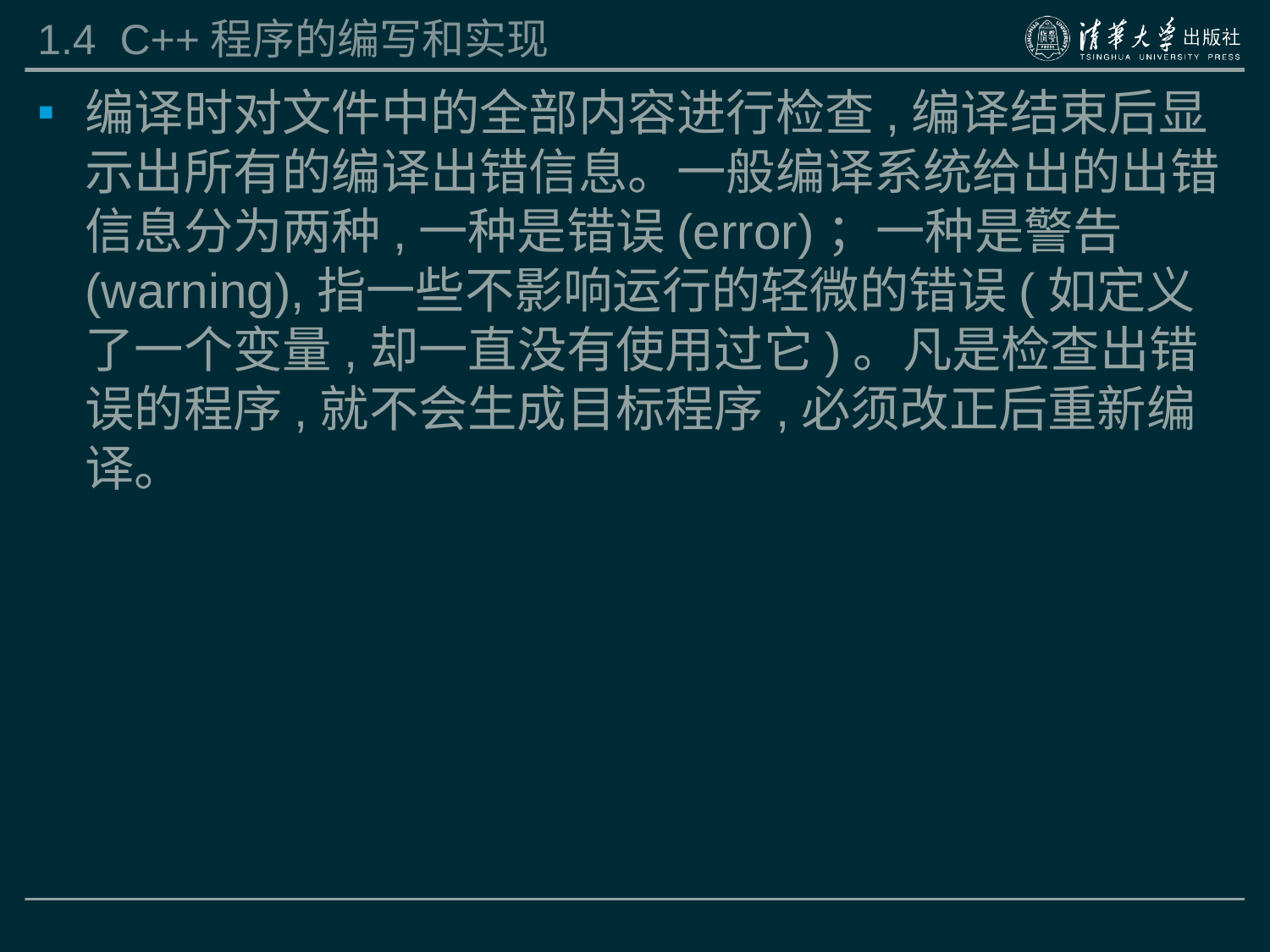

# 1.4  C++程序的编写和实现
编译时对文件中的全部内容进行检查,编译结束后显示出所有的编译出错信息。一般编译系统给出的出错信息分为两种,一种是错误(error)；一种是警告(warning),指一些不影响运行的轻微的错误(如定义了一个变量,却一直没有使用过它)。凡是检查出错误的程序,就不会生成目标程序,必须改正后重新编译。